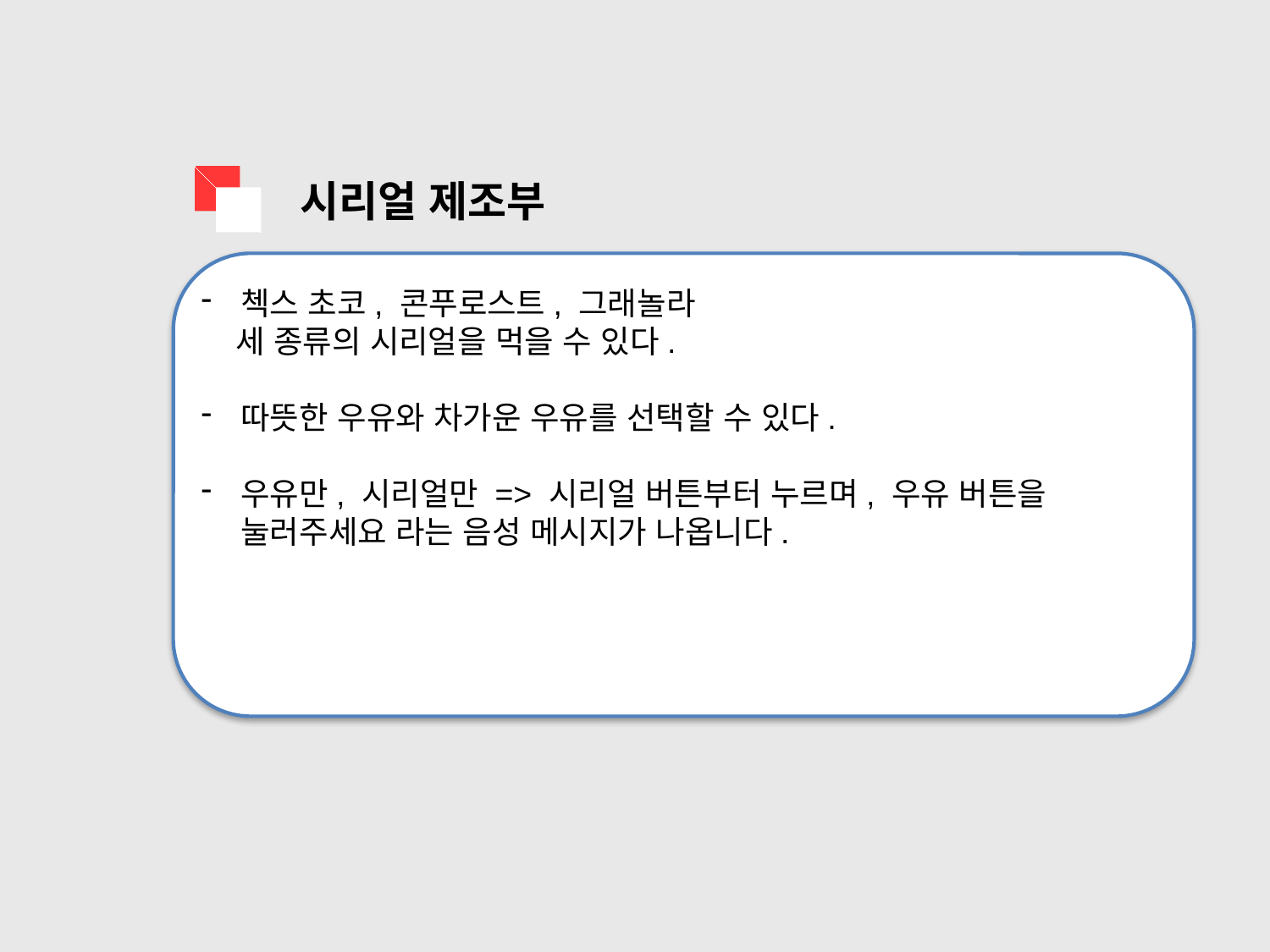

시리얼 제조부

첵스 초코, 콘푸로스트, 그래놀라
   세 종류의 시리얼을 먹을 수 있다.

따뜻한 우유와 차가운 우유를 선택할 수 있다.

우유만, 시리얼만 => 시리얼 버튼부터 누르며, 우유 버튼을 눌러주세요 라는 음성 메시지가 나옵니다.